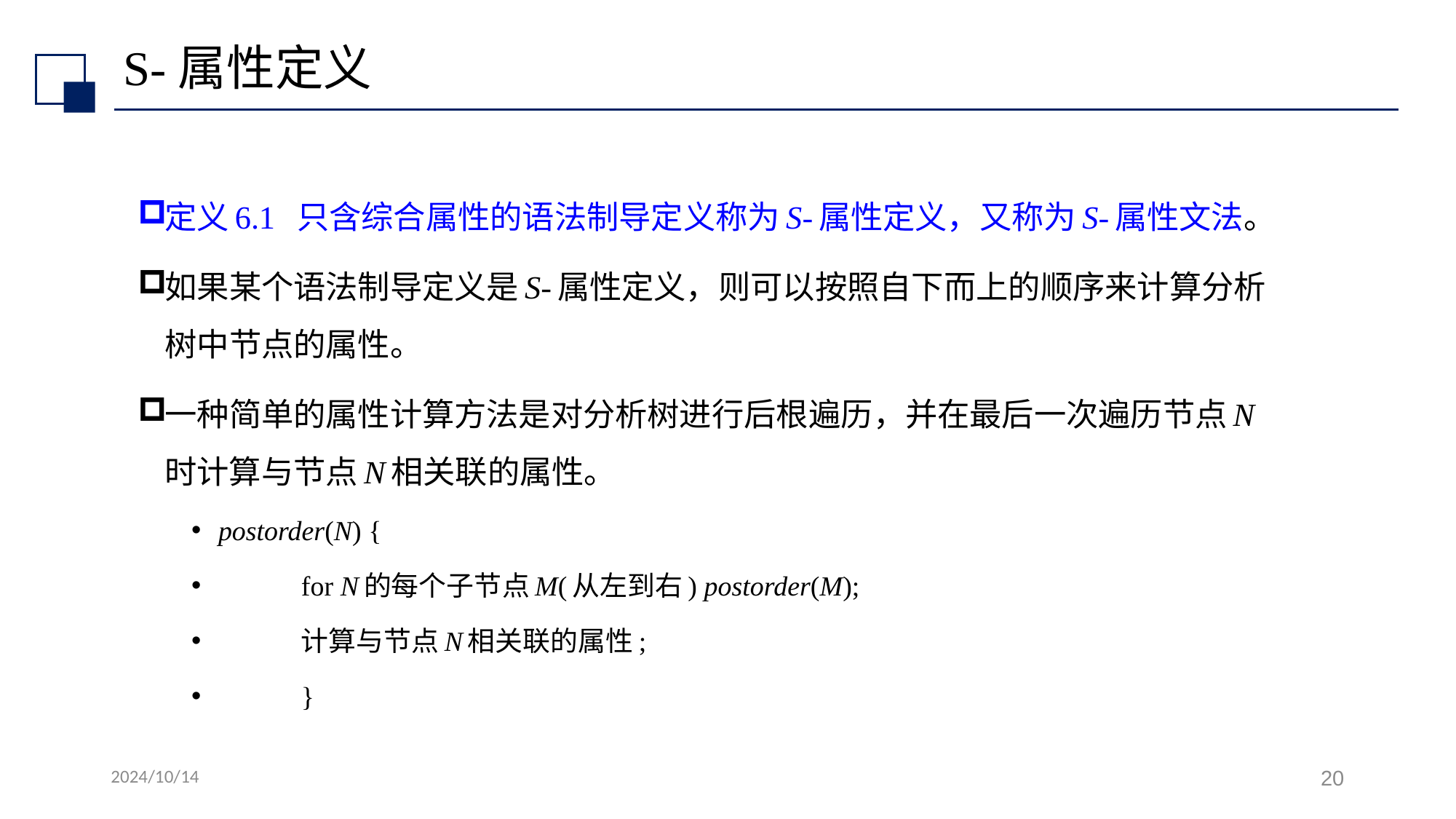

# S-属性定义
定义6.1  只含综合属性的语法制导定义称为S-属性定义，又称为S-属性文法。
如果某个语法制导定义是S-属性定义，则可以按照自下而上的顺序来计算分析树中节点的属性。
一种简单的属性计算方法是对分析树进行后根遍历，并在最后一次遍历节点N时计算与节点N相关联的属性。
postorder(N) {
		for N的每个子节点M(从左到右) postorder(M);
			计算与节点N相关联的属性;
	}
2024/10/14
20